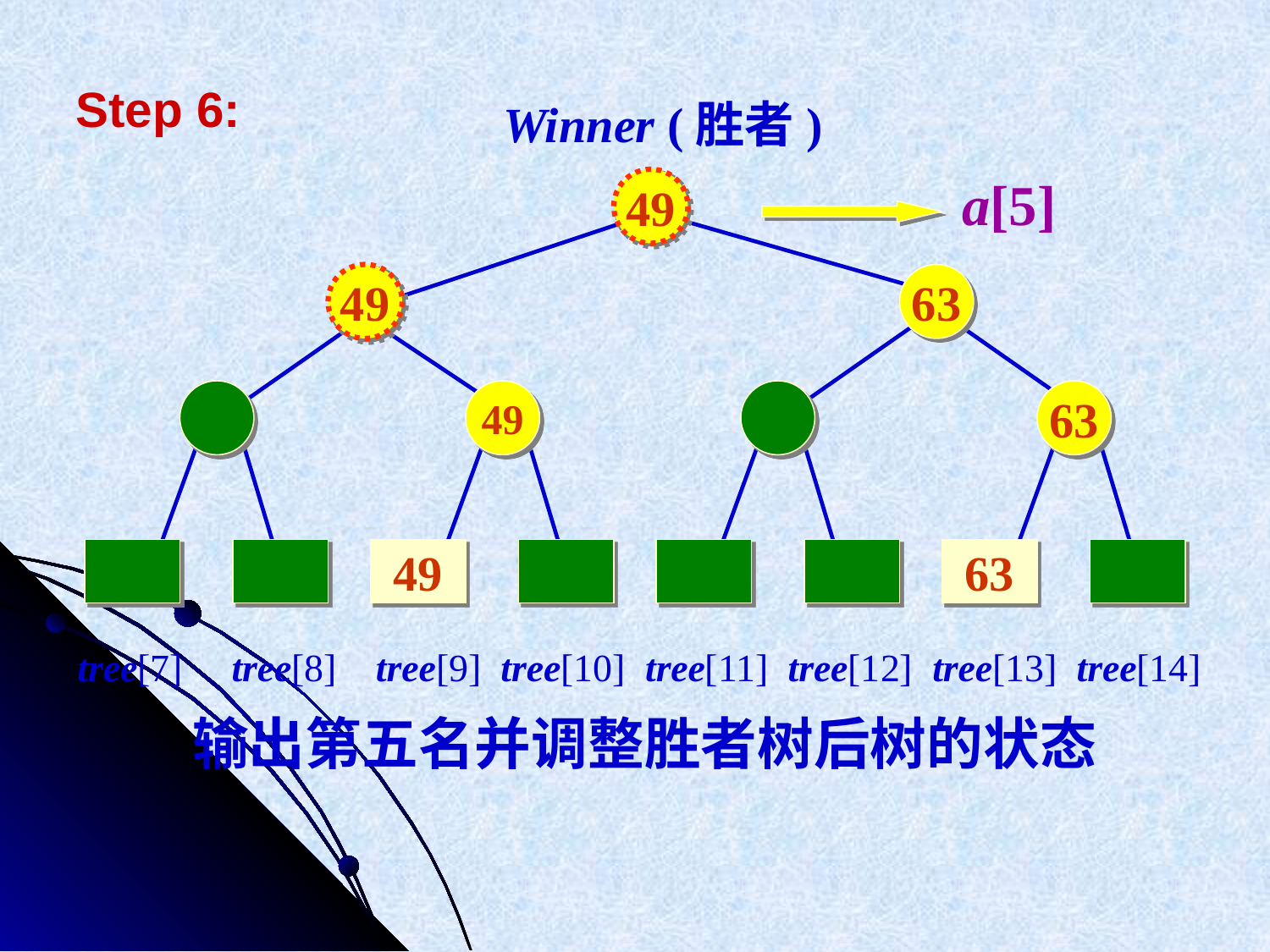

Step 6:
Winner (胜者)
a[5]
49

49
63

49

63

49

63

tree[7]     tree[8]    tree[9]  tree[10]  tree[11]  tree[12]  tree[13]  tree[14]
输出第五名并调整胜者树后树的状态